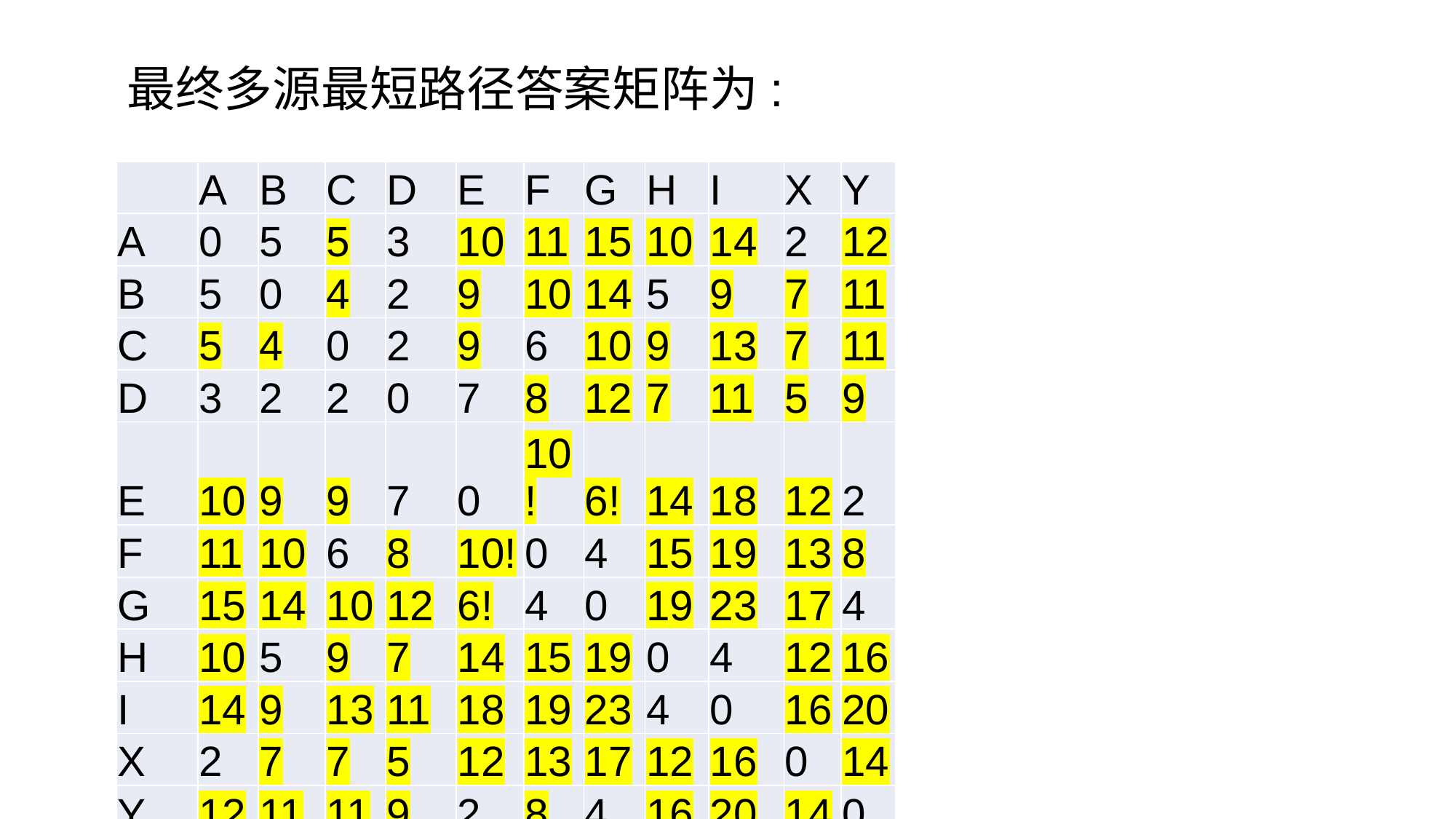

最终多源最短路径答案矩阵为:
|  | A | B | C | D | E | F | G | H | I | X | Y |
| --- | --- | --- | --- | --- | --- | --- | --- | --- | --- | --- | --- |
| A | 0 | 5 | 5 | 3 | 10 | 11 | 15 | 10 | 14 | 2 | 12 |
| B | 5 | 0 | 4 | 2 | 9 | 10 | 14 | 5 | 9 | 7 | 11 |
| C | 5 | 4 | 0 | 2 | 9 | 6 | 10 | 9 | 13 | 7 | 11 |
| D | 3 | 2 | 2 | 0 | 7 | 8 | 12 | 7 | 11 | 5 | 9 |
| E | 10 | 9 | 9 | 7 | 0 | 10! | 6! | 14 | 18 | 12 | 2 |
| F | 11 | 10 | 6 | 8 | 10! | 0 | 4 | 15 | 19 | 13 | 8 |
| G | 15 | 14 | 10 | 12 | 6! | 4 | 0 | 19 | 23 | 17 | 4 |
| H | 10 | 5 | 9 | 7 | 14 | 15 | 19 | 0 | 4 | 12 | 16 |
| I | 14 | 9 | 13 | 11 | 18 | 19 | 23 | 4 | 0 | 16 | 20 |
| X | 2 | 7 | 7 | 5 | 12 | 13 | 17 | 12 | 16 | 0 | 14 |
| Y | 12 | 11 | 11 | 9 | 2 | 8 | 4 | 16 | 20 | 14 | 0 |